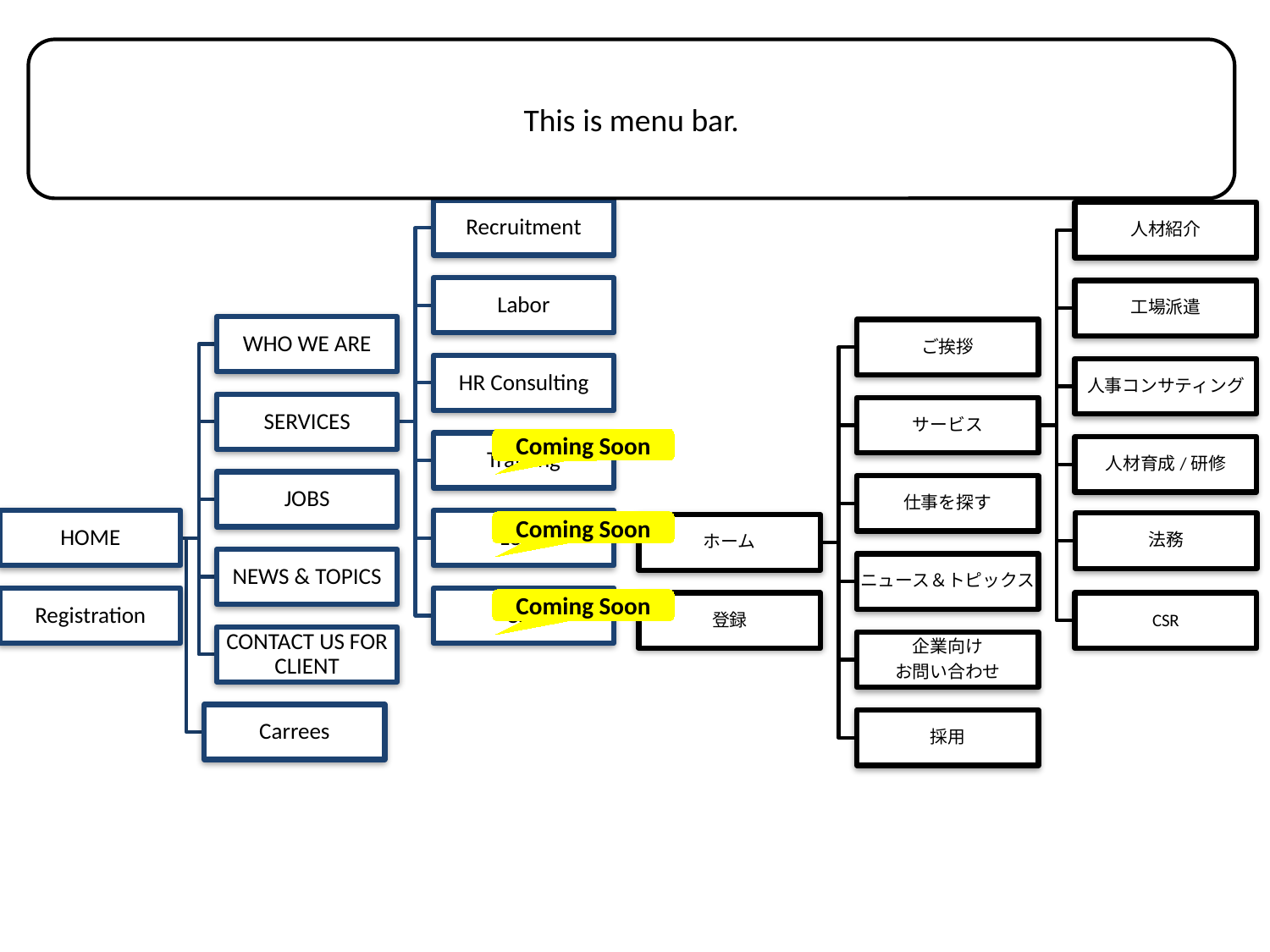

ホーム
ご挨拶
サービス
人材紹介
工場派遣
人事コンサティング
人材育成/研修
法務
CSR
仕事を探す
ニュース＆トピックス
企業向け
お問い合わせ
採用
登録
HOME
WHO WE ARE
SERVICES
Recruitment
Labor
HR Consulting
Training
Legal
CSR
JOBS
NEWS & TOPICS
CONTACT US FOR CLIENT
Carrees
Registration
This is menu bar.
Coming Soon
Coming Soon
Coming Soon